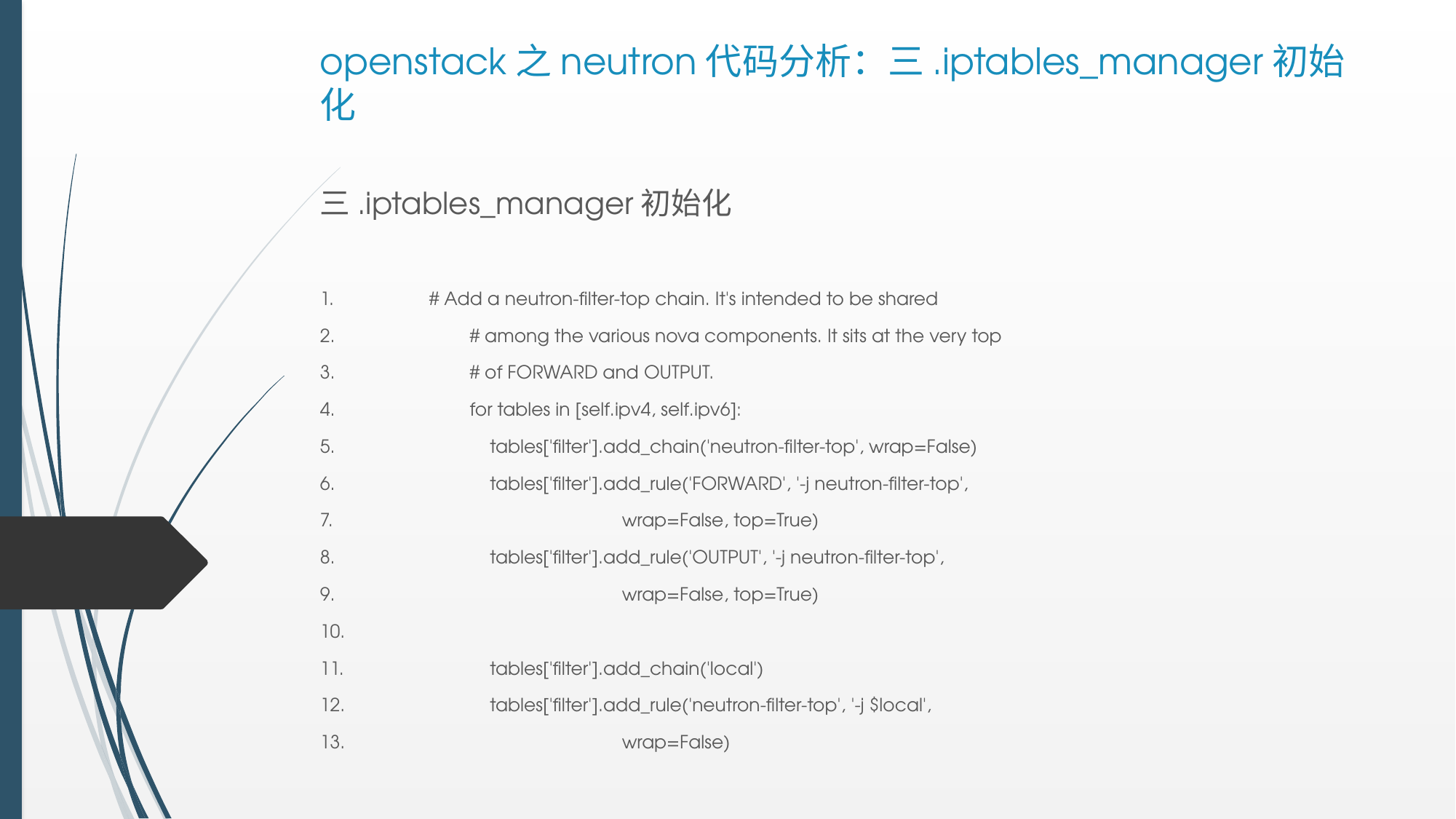

# openstack之neutron代码分析：三.iptables_manager初始化
三.iptables_manager初始化

1.	# Add a neutron-filter-top chain. It's intended to be shared
2.	        # among the various nova components. It sits at the very top
3.	        # of FORWARD and OUTPUT.
4.	        for tables in [self.ipv4, self.ipv6]:
5.	            tables['filter'].add_chain('neutron-filter-top', wrap=False)
6.	            tables['filter'].add_rule('FORWARD', '-j neutron-filter-top',
7.	                                      wrap=False, top=True)
8.	            tables['filter'].add_rule('OUTPUT', '-j neutron-filter-top',
9.	                                      wrap=False, top=True)
10.
11.	            tables['filter'].add_chain('local')
12.	            tables['filter'].add_rule('neutron-filter-top', '-j $local',
13.	                                      wrap=False)